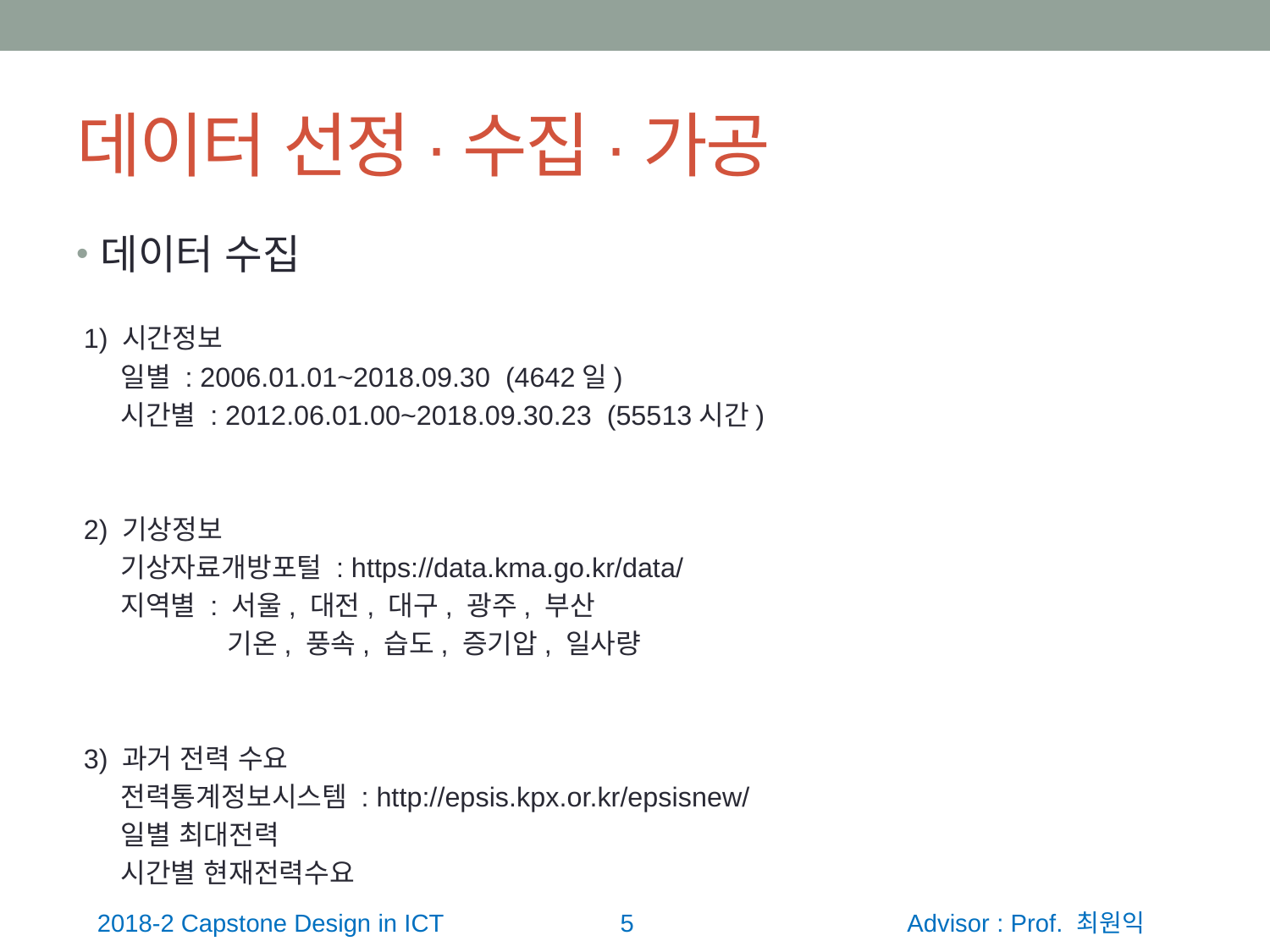

# 데이터 선정 ∙ 수집 ∙ 가공
데이터 수집

 1) 시간정보
     일별 : 2006.01.01~2018.09.30  (4642일)
     시간별 : 2012.06.01.00~2018.09.30.23  (55513시간)

 2) 기상정보
     기상자료개방포털 : https://data.kma.go.kr/data/
     지역별 : 서울, 대전, 대구, 광주, 부산
                   기온, 풍속, 습도, 증기압, 일사량

 3) 과거 전력 수요
     전력통계정보시스템 : http://epsis.kpx.or.kr/epsisnew/
     일별 최대전력
     시간별 현재전력수요